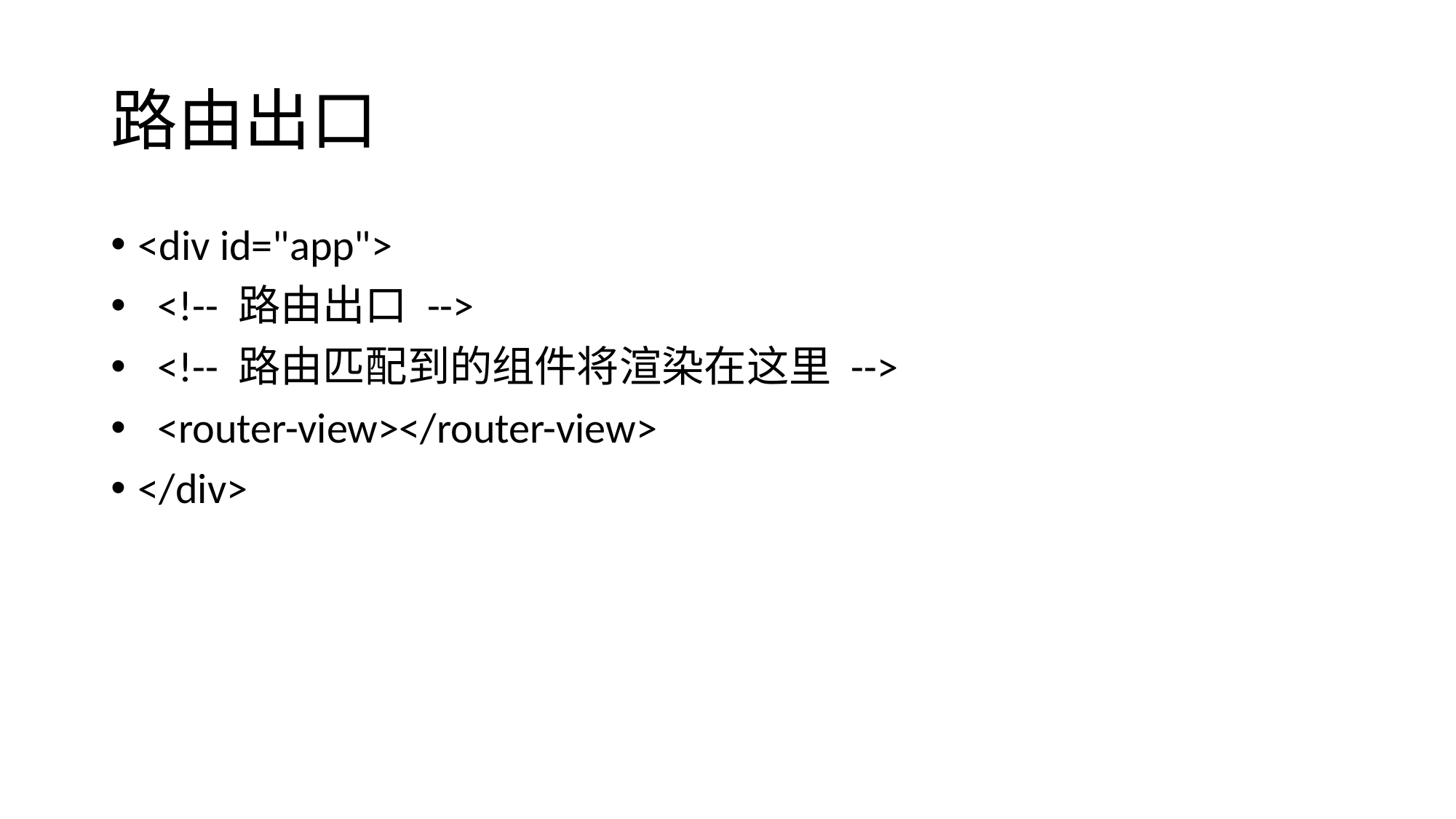

# 路由出口
<div id="app">
  <!-- 路由出口 -->
  <!-- 路由匹配到的组件将渲染在这里 -->
  <router-view></router-view>
</div>